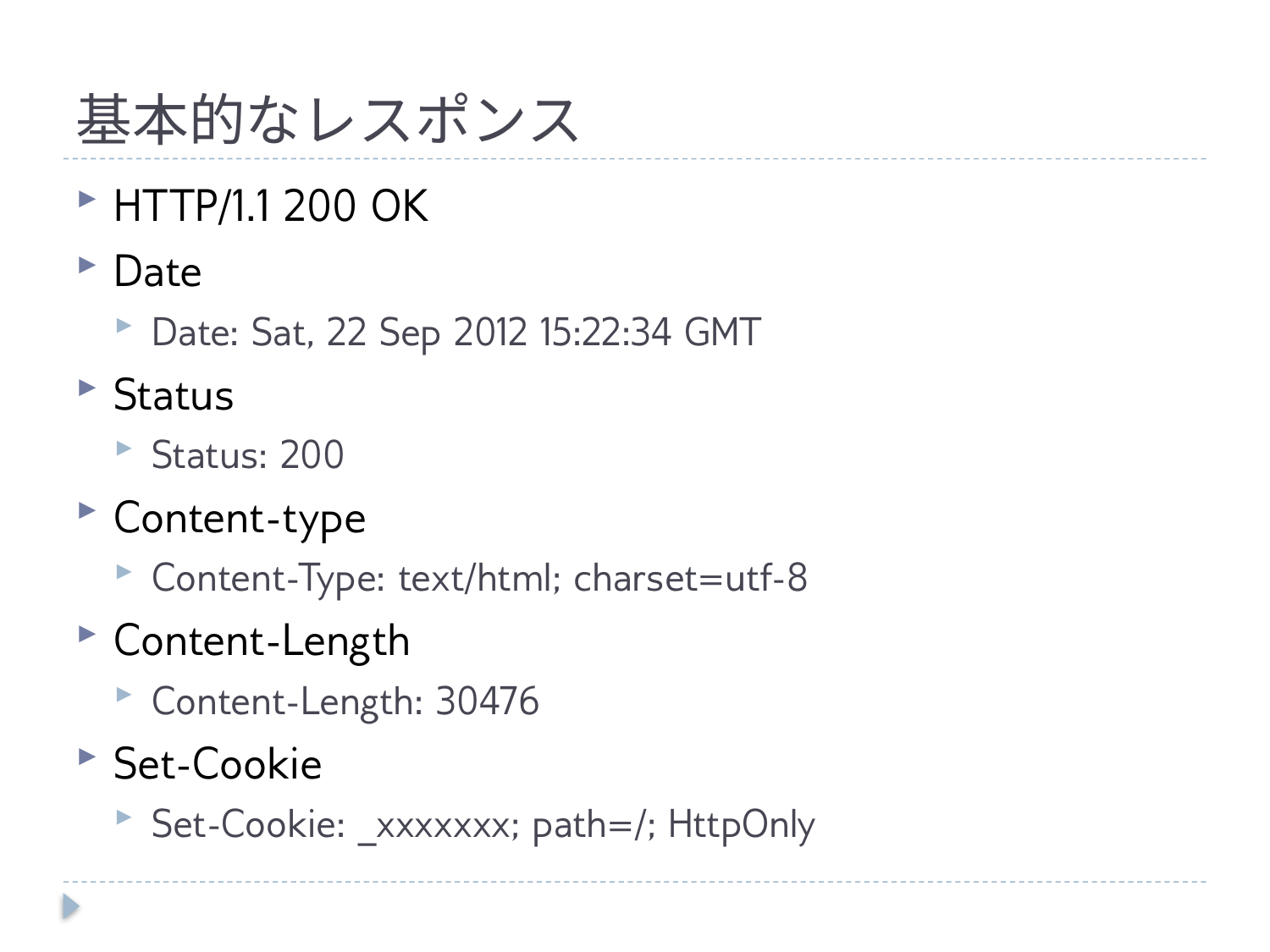

# 基本的なレスポンス
HTTP/1.1 200 OK
Date
Date: Sat, 22 Sep 2012 15:22:34 GMT
Status
Status: 200
Content-type
Content-Type: text/html; charset=utf-8
Content-Length
Content-Length: 30476
Set-Cookie
Set-Cookie: _xxxxxxx; path=/; HttpOnly